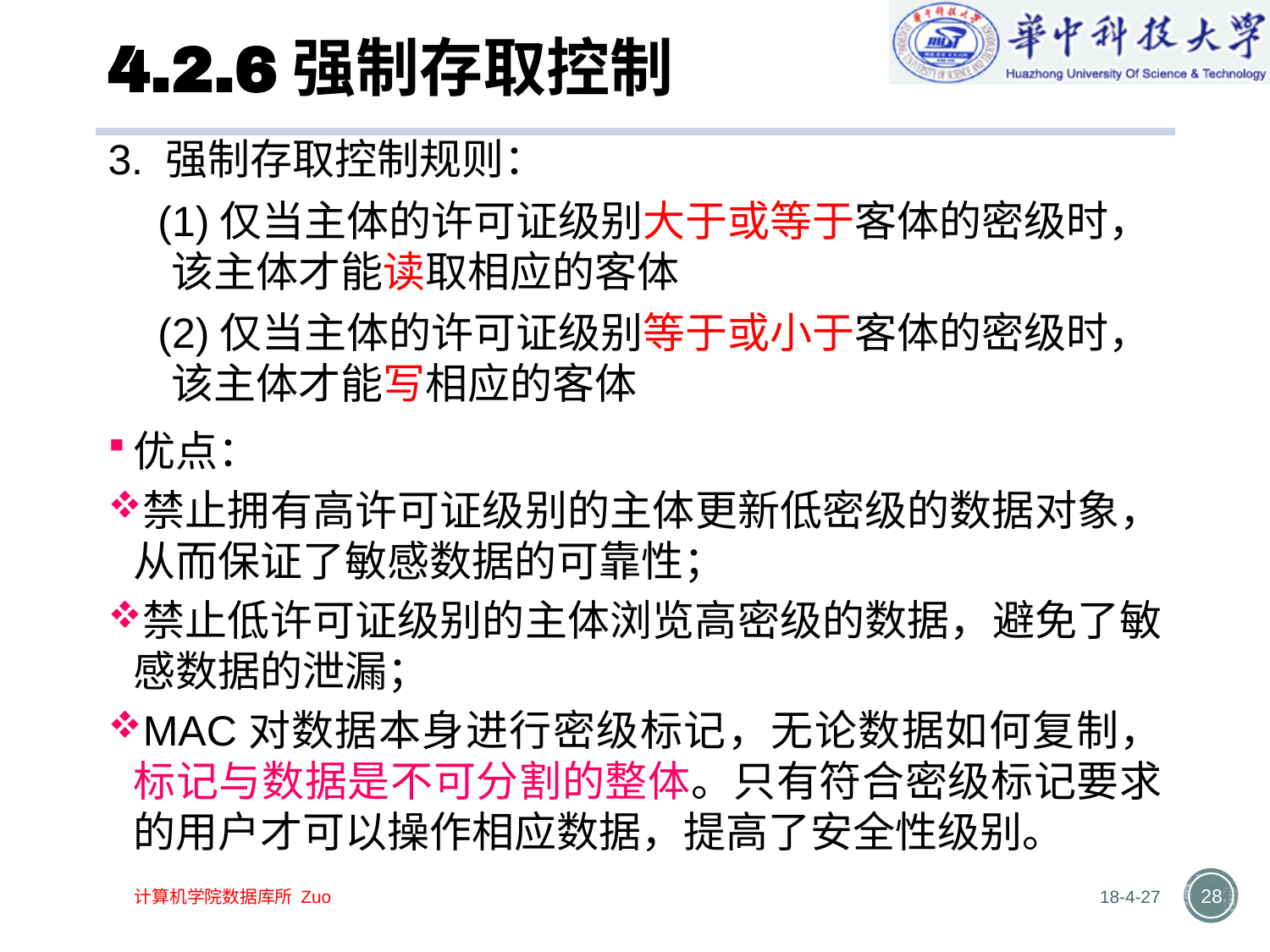

# 4.2.6强制存取控制
3. 强制存取控制规则：
 (1)仅当主体的许可证级别大于或等于客体的密级时，该主体才能读取相应的客体
 (2)仅当主体的许可证级别等于或小于客体的密级时，该主体才能写相应的客体
优点：
禁止拥有高许可证级别的主体更新低密级的数据对象，从而保证了敏感数据的可靠性；
禁止低许可证级别的主体浏览高密级的数据，避免了敏感数据的泄漏；
MAC对数据本身进行密级标记，无论数据如何复制，标记与数据是不可分割的整体。只有符合密级标记要求的用户才可以操作相应数据，提高了安全性级别。

18-4-27
28